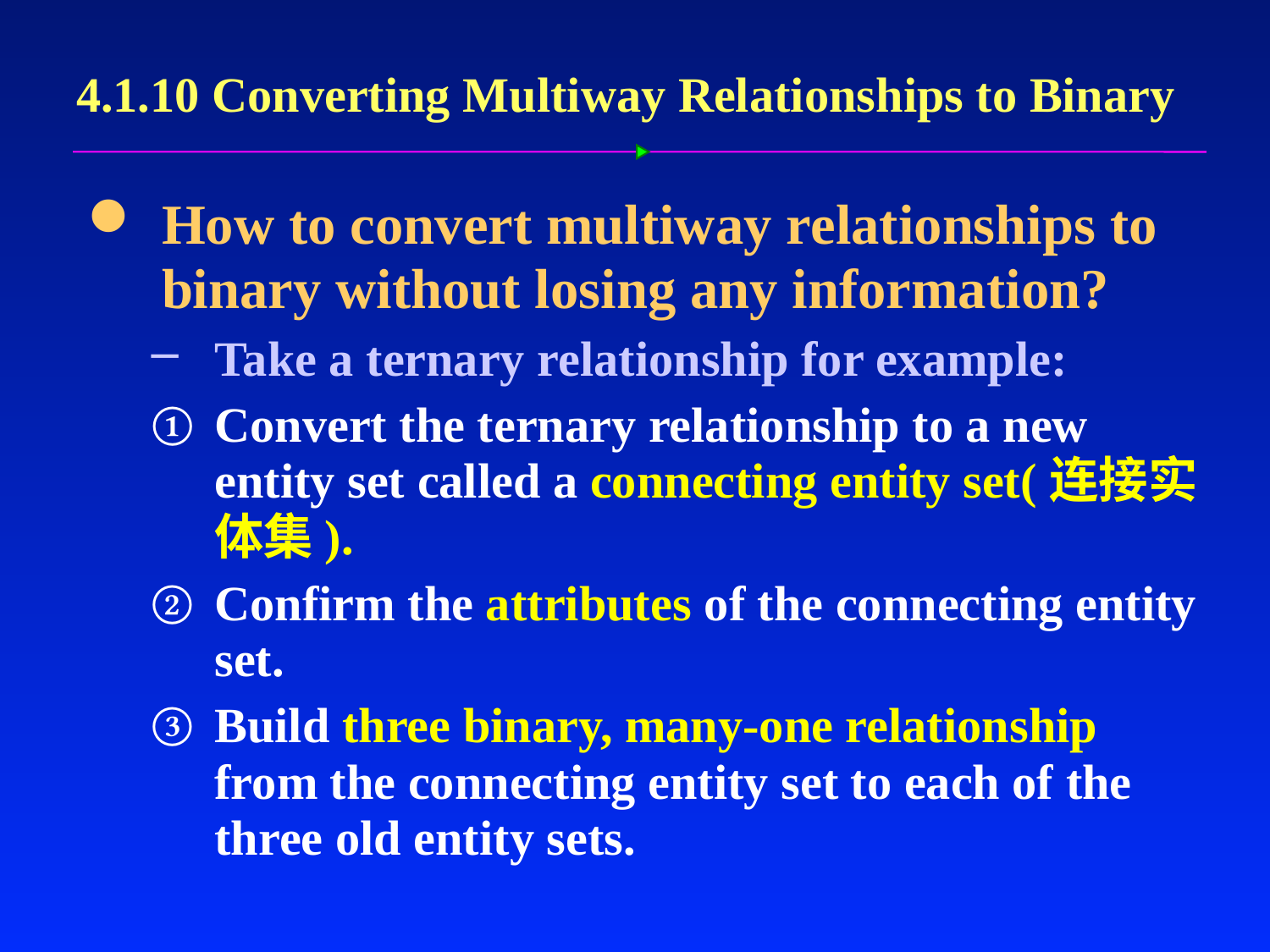

# 4.1.10 Converting Multiway Relationships to Binary

How to convert multiway relationships to binary without losing any information?
Take a ternary relationship for example:
Convert the ternary relationship to a new entity set called a connecting entity set(连接实体集).
Confirm the attributes of the connecting entity set.
Build three binary, many-one relationship from the connecting entity set to each of the three old entity sets.